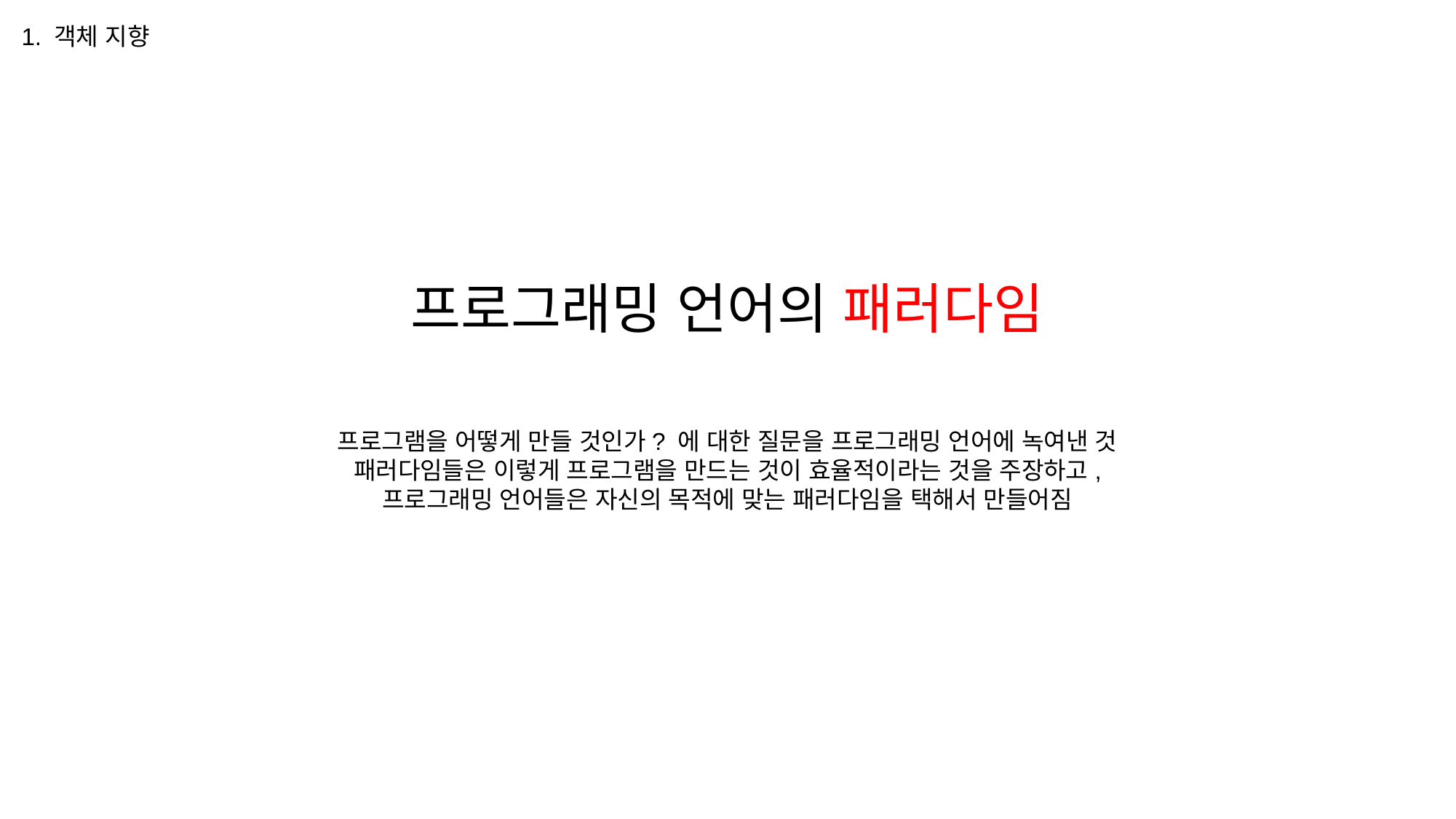

1. 객체 지향
프로그래밍 언어의 패러다임
프로그램을 어떻게 만들 것인가? 에 대한 질문을 프로그래밍 언어에 녹여낸 것
패러다임들은 이렇게 프로그램을 만드는 것이 효율적이라는 것을 주장하고,
프로그래밍 언어들은 자신의 목적에 맞는 패러다임을 택해서 만들어짐